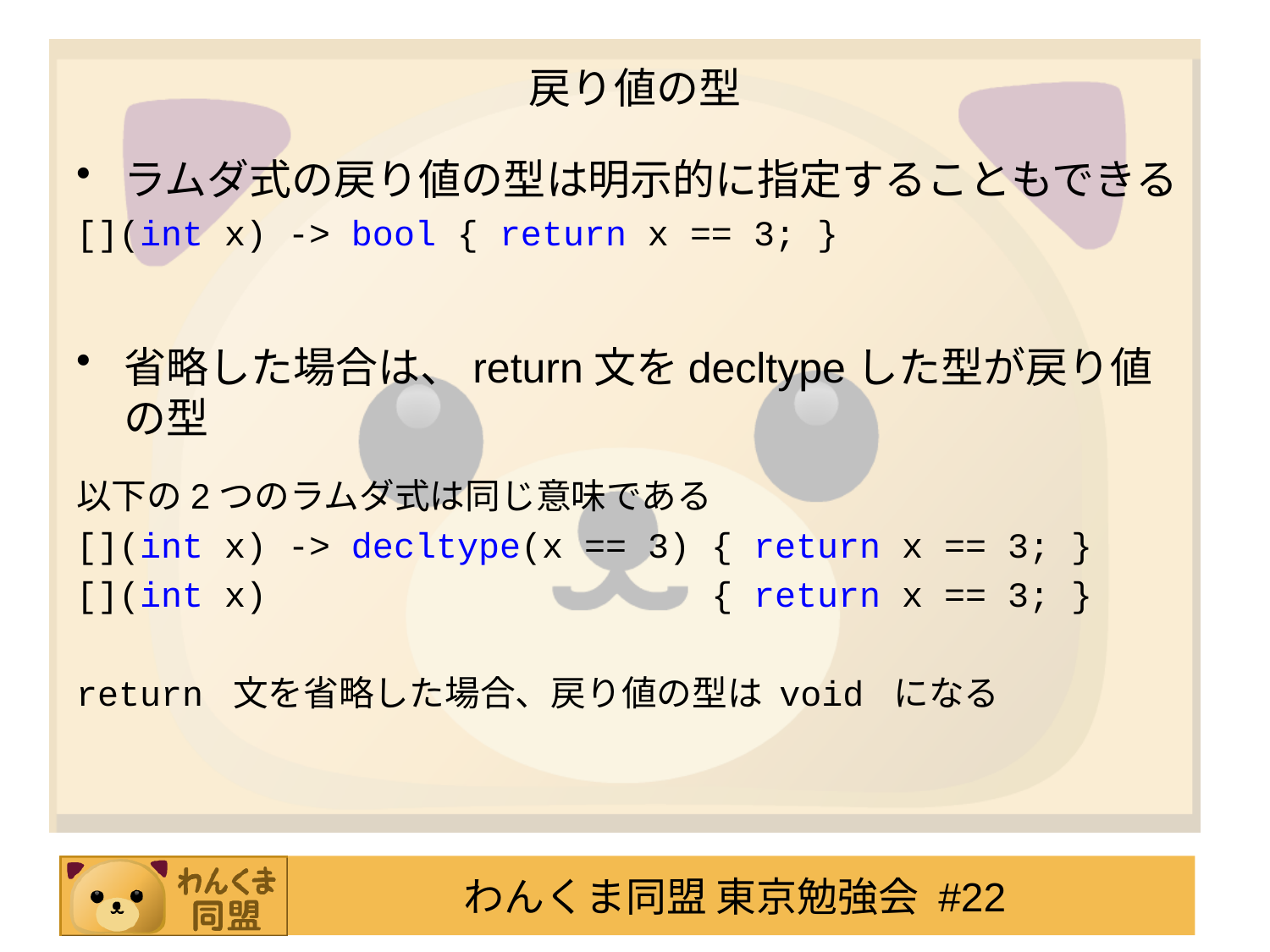

# 戻り値の型
ラムダ式の戻り値の型は明示的に指定することもできる
[](int x) -> bool { return x == 3; }

省略した場合は、return文をdecltypeした型が戻り値の型

以下の2つのラムダ式は同じ意味である
[](int x) -> decltype(x == 3) { return x == 3; }
[](int x)                     { return x == 3; }

return 文を省略した場合、戻り値の型は void になる